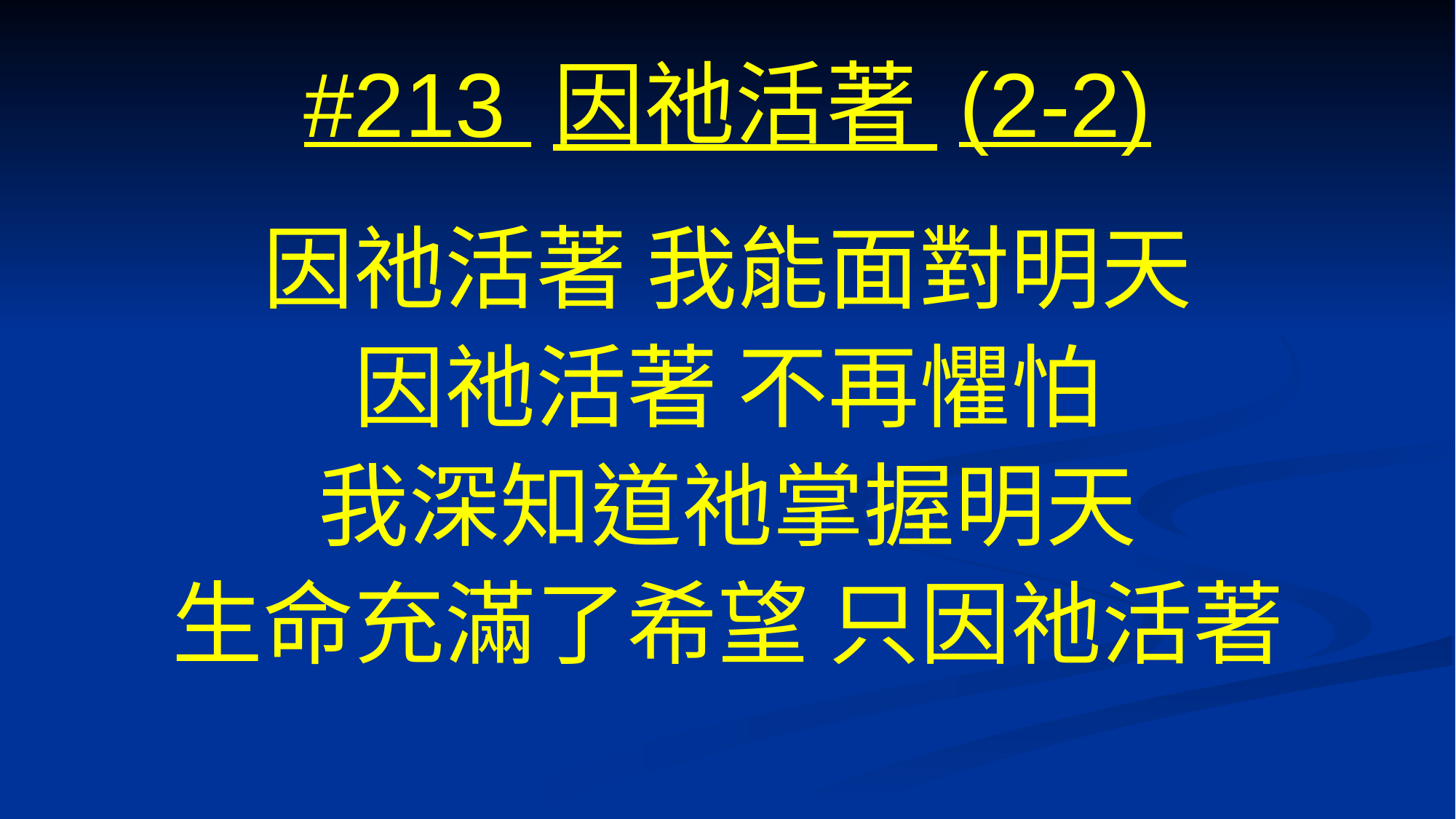

# #213 因祂活著 (2-2)
因祂活著 我能面對明天
因祂活著 不再懼怕
我深知道祂掌握明天
生命充滿了希望 只因祂活著